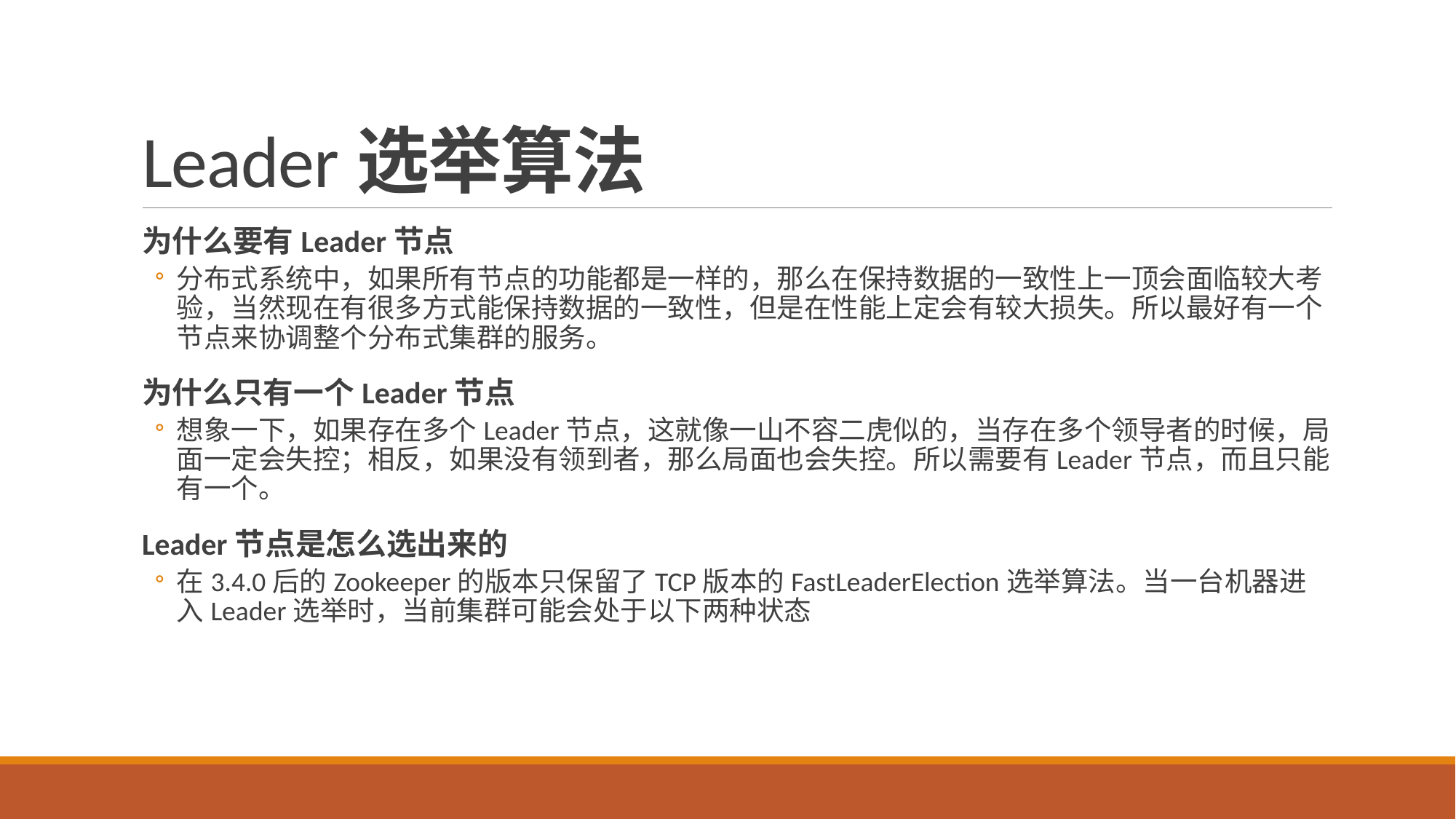

# Leader选举算法
为什么要有Leader节点
分布式系统中，如果所有节点的功能都是一样的，那么在保持数据的一致性上一顶会面临较大考验，当然现在有很多方式能保持数据的一致性，但是在性能上定会有较大损失。所以最好有一个节点来协调整个分布式集群的服务。
为什么只有一个Leader节点
想象一下，如果存在多个Leader节点，这就像一山不容二虎似的，当存在多个领导者的时候，局面一定会失控；相反，如果没有领到者，那么局面也会失控。所以需要有Leader节点，而且只能有一个。
Leader节点是怎么选出来的
在3.4.0后的Zookeeper的版本只保留了TCP版本的FastLeaderElection选举算法。当一台机器进入Leader选举时，当前集群可能会处于以下两种状态